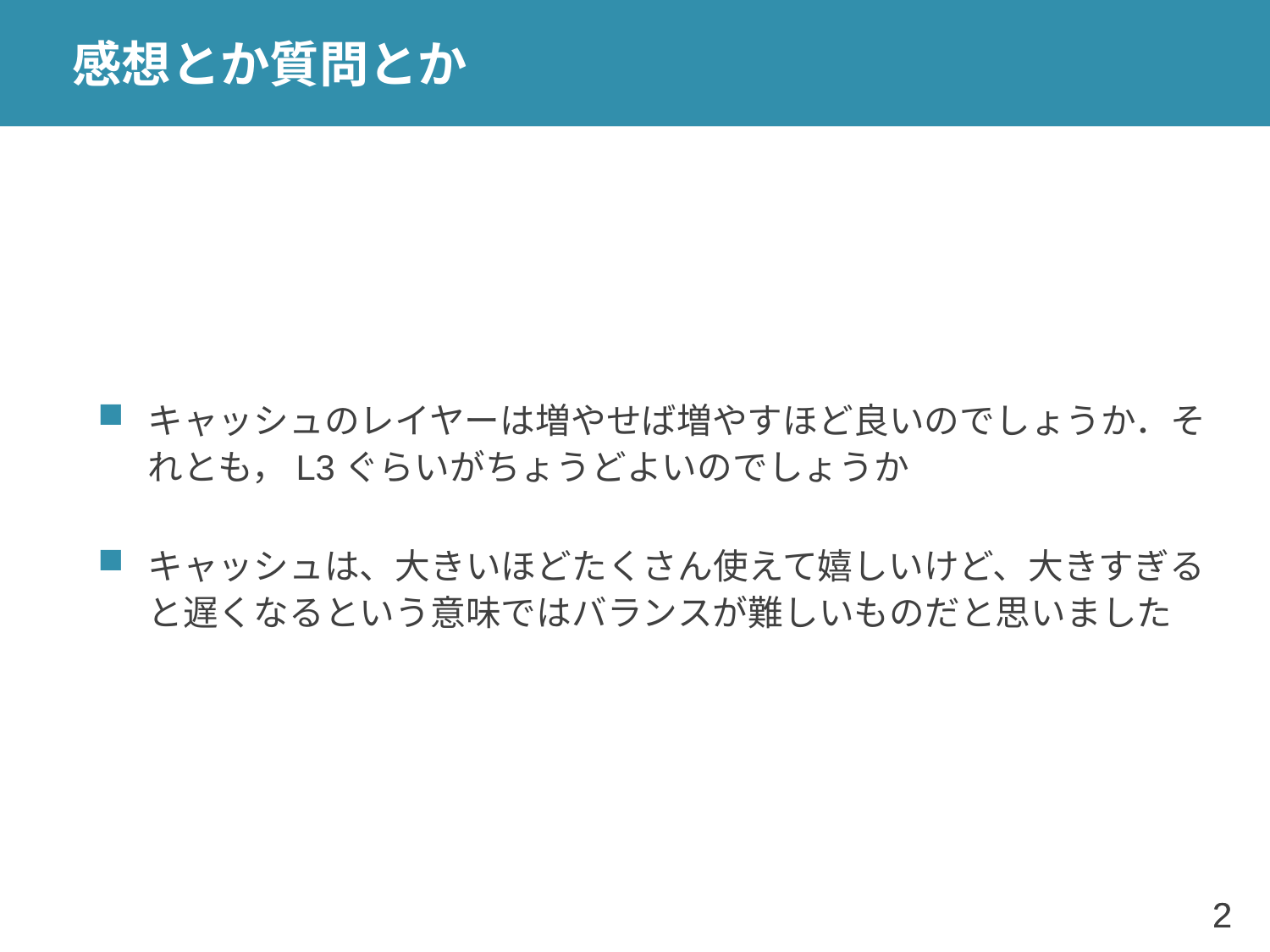

# 感想とか質問とか
キャッシュのレイヤーは増やせば増やすほど良いのでしょうか．それとも，L3ぐらいがちょうどよいのでしょうか
キャッシュは、大きいほどたくさん使えて嬉しいけど、大きすぎると遅くなるという意味ではバランスが難しいものだと思いました